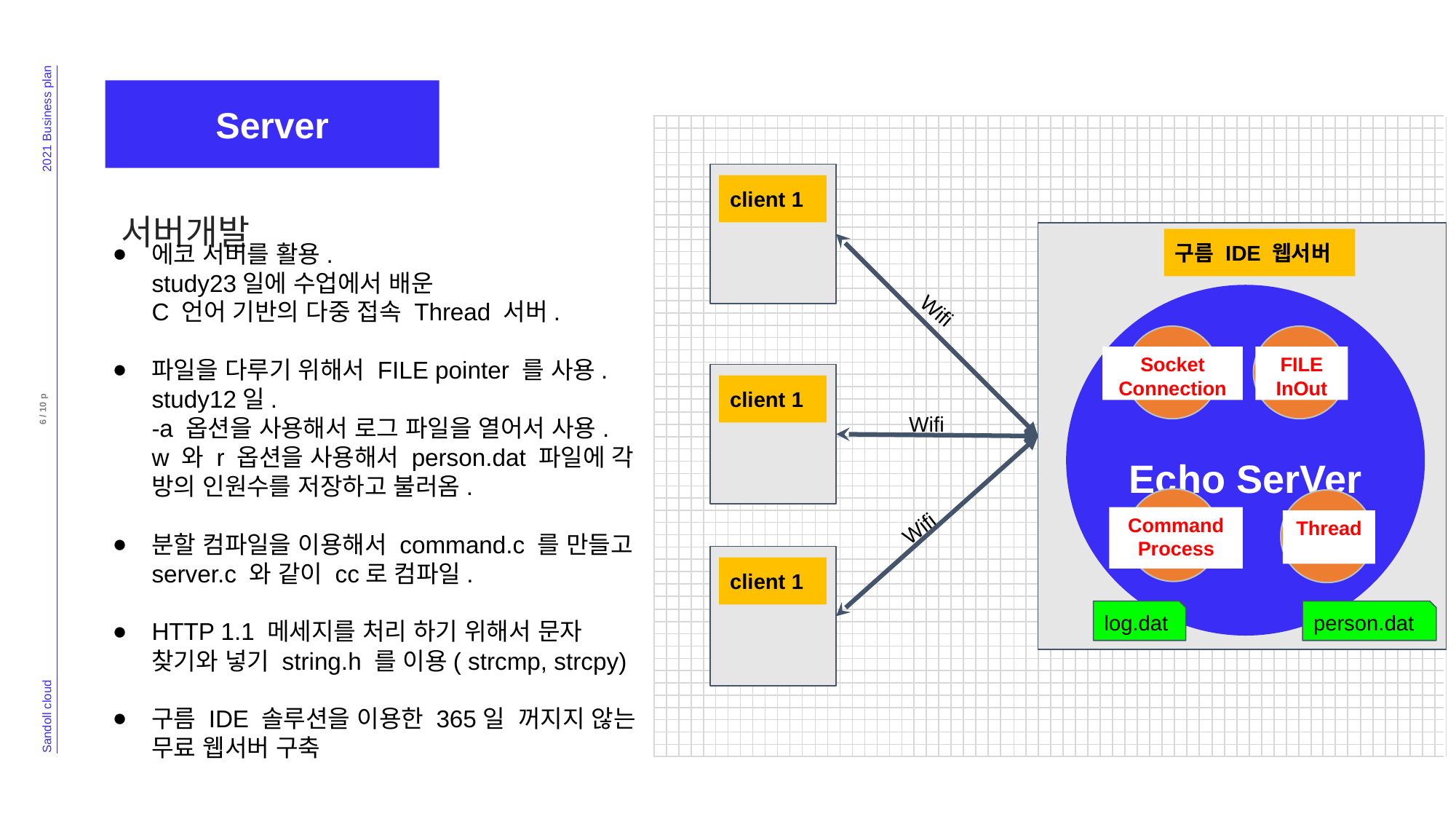

Server

client 1
서버개발

에코 서버를 활용.
study23일에 수업에서 배운
C 언어 기반의 다중 접속 Thread 서버.

파일을 다루기 위해서 FILE pointer 를 사용.
study12일.
-a 옵션을 사용해서 로그 파일을 열어서 사용.
w 와 r 옵션을 사용해서 person.dat 파일에 각 방의 인원수를 저장하고 불러옴.

분할 컴파일을 이용해서 command.c 를 만들고
server.c 와 같이 cc로 컴파일.
HTTP 1.1 메세지를 처리 하기 위해서 문자 찾기와 넣기 string.h 를 이용( strcmp, strcpy)
구름 IDE 솔루션을 이용한 365일  꺼지지 않는 무료 웹서버 구축

구름 IDE 웹서버
Echo SerVer
Wifi

Socket Connection
FILE
InOut

client 1
6 / 10 p
Wifi

Wifi
Command Process
Thread

client 1
log.dat
person.dat